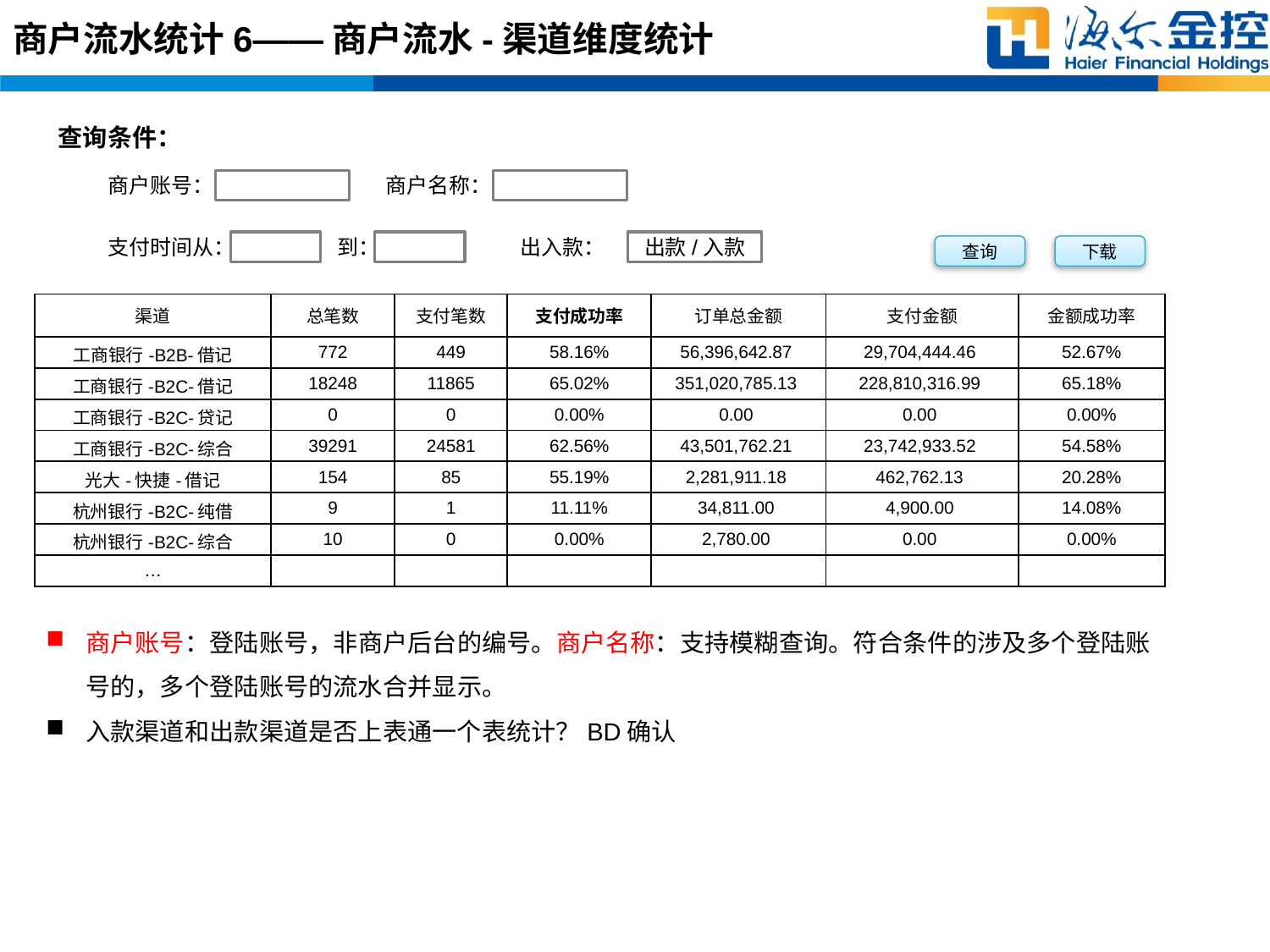

# 商户流水统计6——商户流水-渠道维度统计
查询条件：
商户账号：
商户名称：

支付时间从：
到：
出入款：

出款/入款
查询
下载
| 渠道 | 总笔数 | 支付笔数 | 支付成功率 | 订单总金额 | 支付金额 | 金额成功率 |
| --- | --- | --- | --- | --- | --- | --- |
| 工商银行-B2B-借记 | 772 | 449 | 58.16% | 56,396,642.87 | 29,704,444.46 | 52.67% |
| 工商银行-B2C-借记 | 18248 | 11865 | 65.02% | 351,020,785.13 | 228,810,316.99 | 65.18% |
| 工商银行-B2C-贷记 | 0 | 0 | 0.00% | 0.00 | 0.00 | 0.00% |
| 工商银行-B2C-综合 | 39291 | 24581 | 62.56% | 43,501,762.21 | 23,742,933.52 | 54.58% |
| 光大-快捷-借记 | 154 | 85 | 55.19% | 2,281,911.18 | 462,762.13 | 20.28% |
| 杭州银行-B2C-纯借 | 9 | 1 | 11.11% | 34,811.00 | 4,900.00 | 14.08% |
| 杭州银行-B2C-综合 | 10 | 0 | 0.00% | 2,780.00 | 0.00 | 0.00% |
| … |  |  |  |  |  |  |
商户账号：登陆账号，非商户后台的编号。商户名称：支持模糊查询。符合条件的涉及多个登陆账号的，多个登陆账号的流水合并显示。
入款渠道和出款渠道是否上表通一个表统计？BD确认